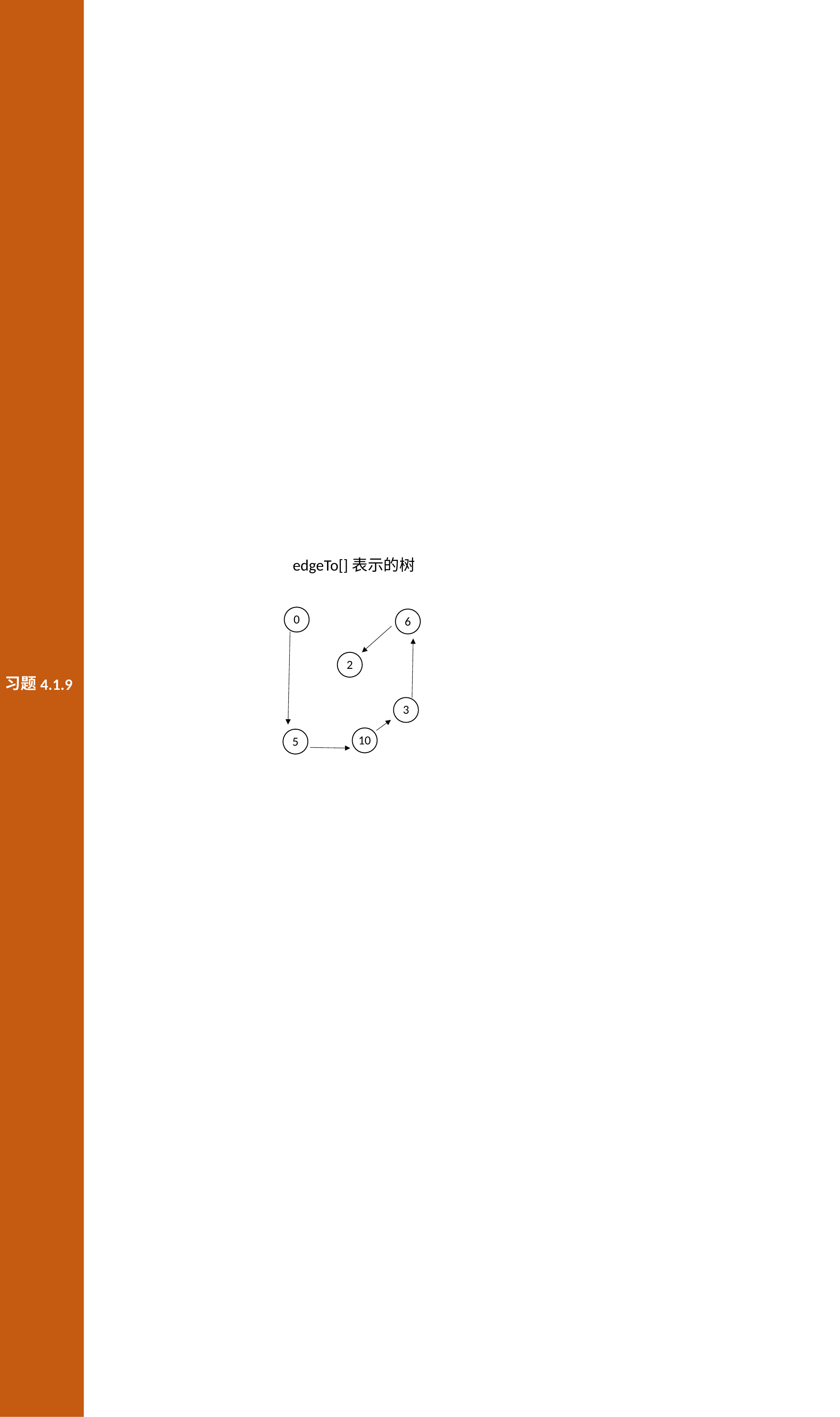

edgeTo[]表示的树

0

6

2
4.1.9

3

10
5